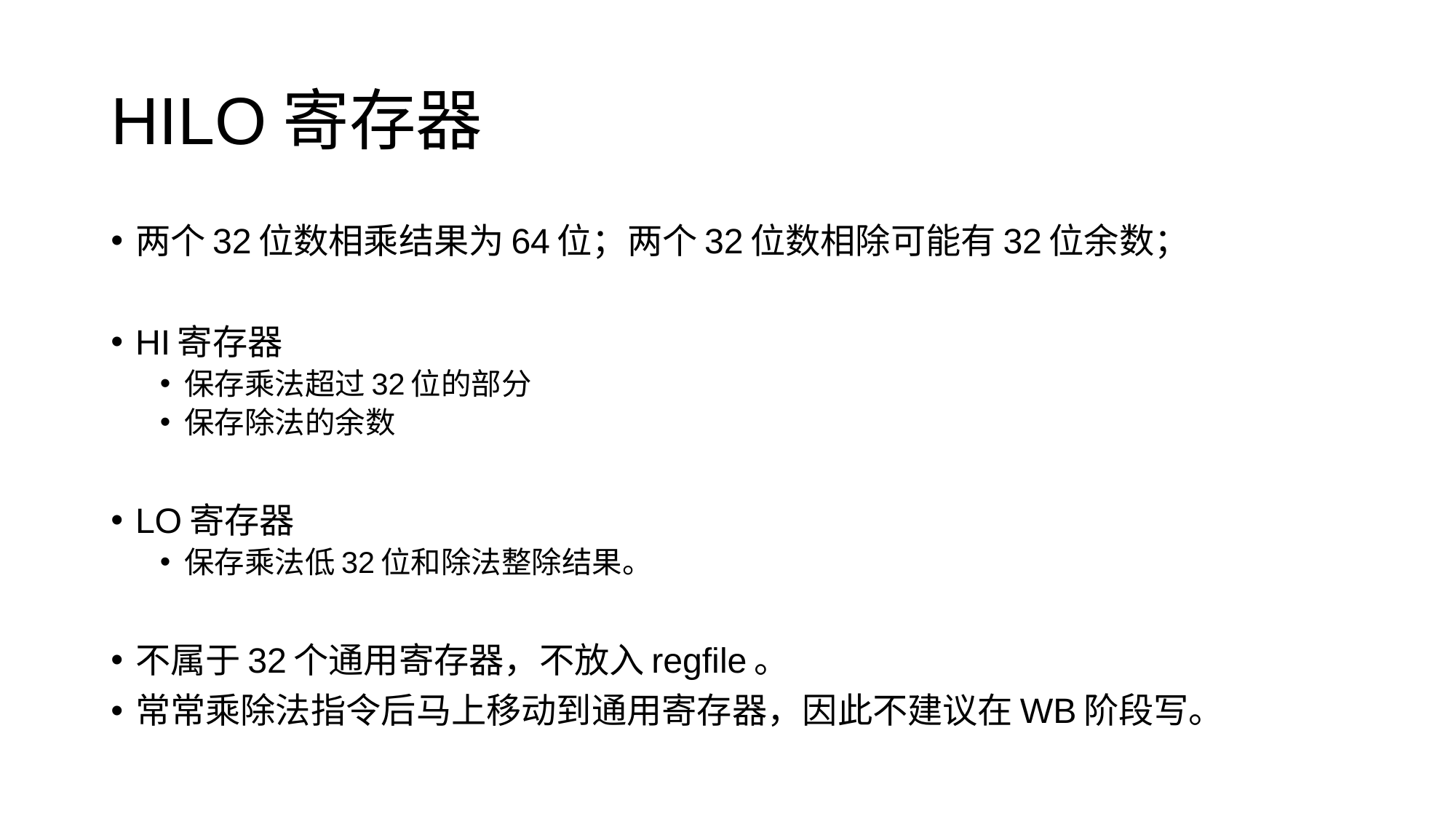

# HILO寄存器
两个32位数相乘结果为64位；两个32位数相除可能有32位余数；

HI寄存器
保存乘法超过32位的部分
保存除法的余数

LO寄存器
保存乘法低32位和除法整除结果。

不属于32个通用寄存器，不放入regfile。
常常乘除法指令后马上移动到通用寄存器，因此不建议在WB阶段写。